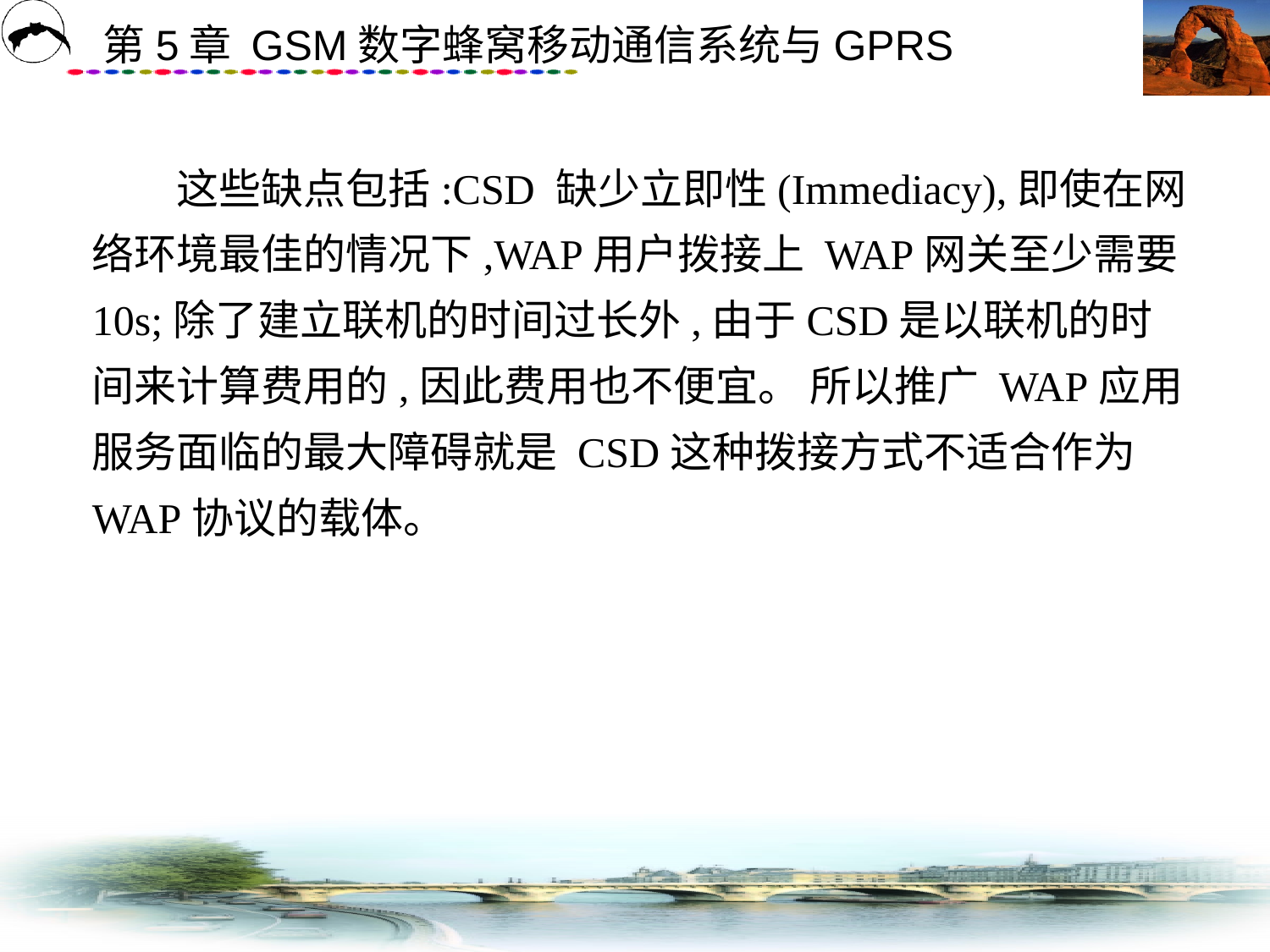

# 这些缺点包括:CSD 缺少立即性(Immediacy),即使在网络环境最佳的情况下,WAP用户拨接上 WAP网关至少需要 10s;除了建立联机的时间过长外,由于CSD是以联机的时间来计算费用的,因此费用也不便宜。 所以推广 WAP应用服务面临的最大障碍就是 CSD这种拨接方式不适合作为 WAP协议的载体。